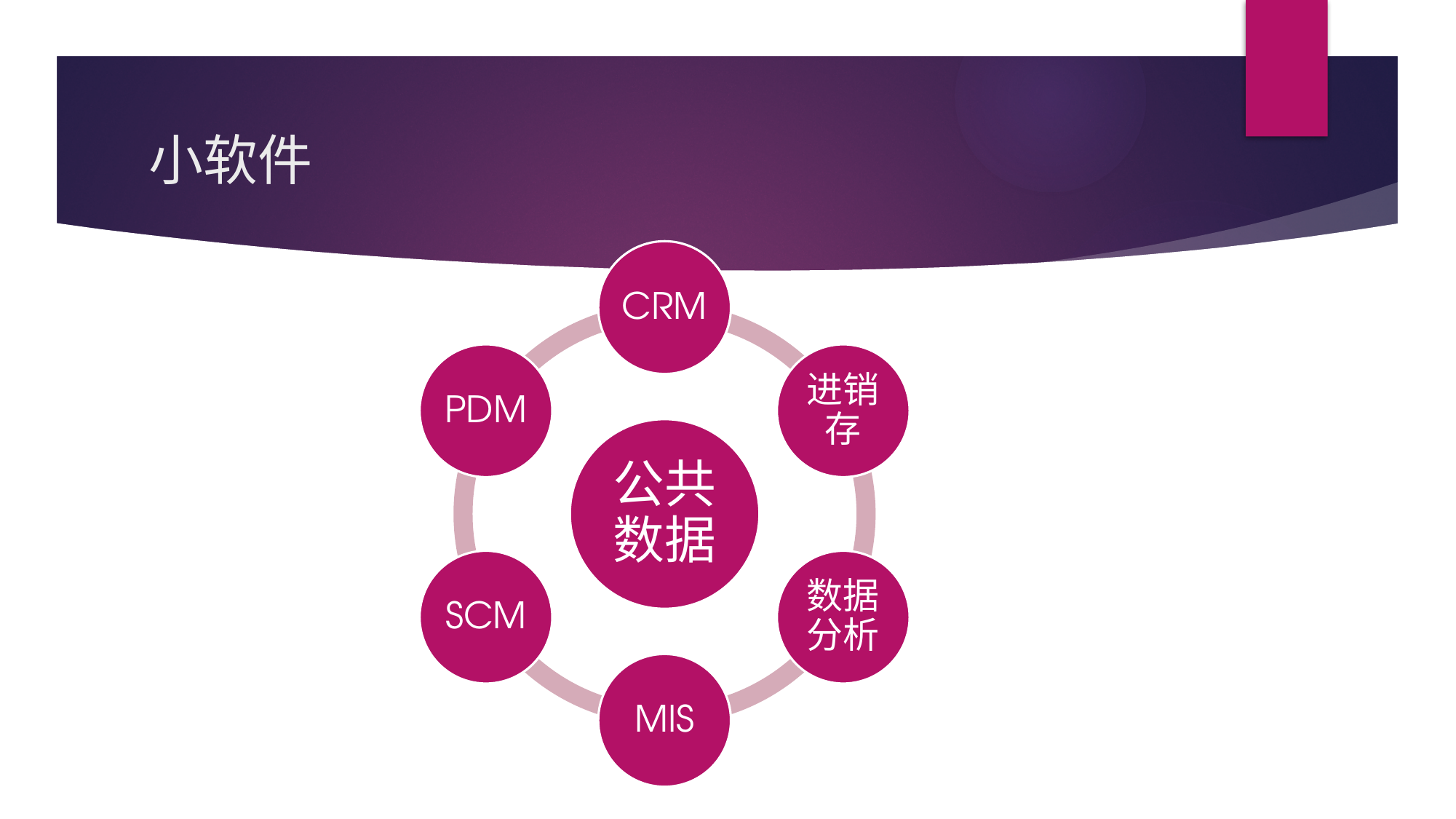

# 小软件
公共数据
CRM
进销存
数据分析
MIS
SCM
PDM